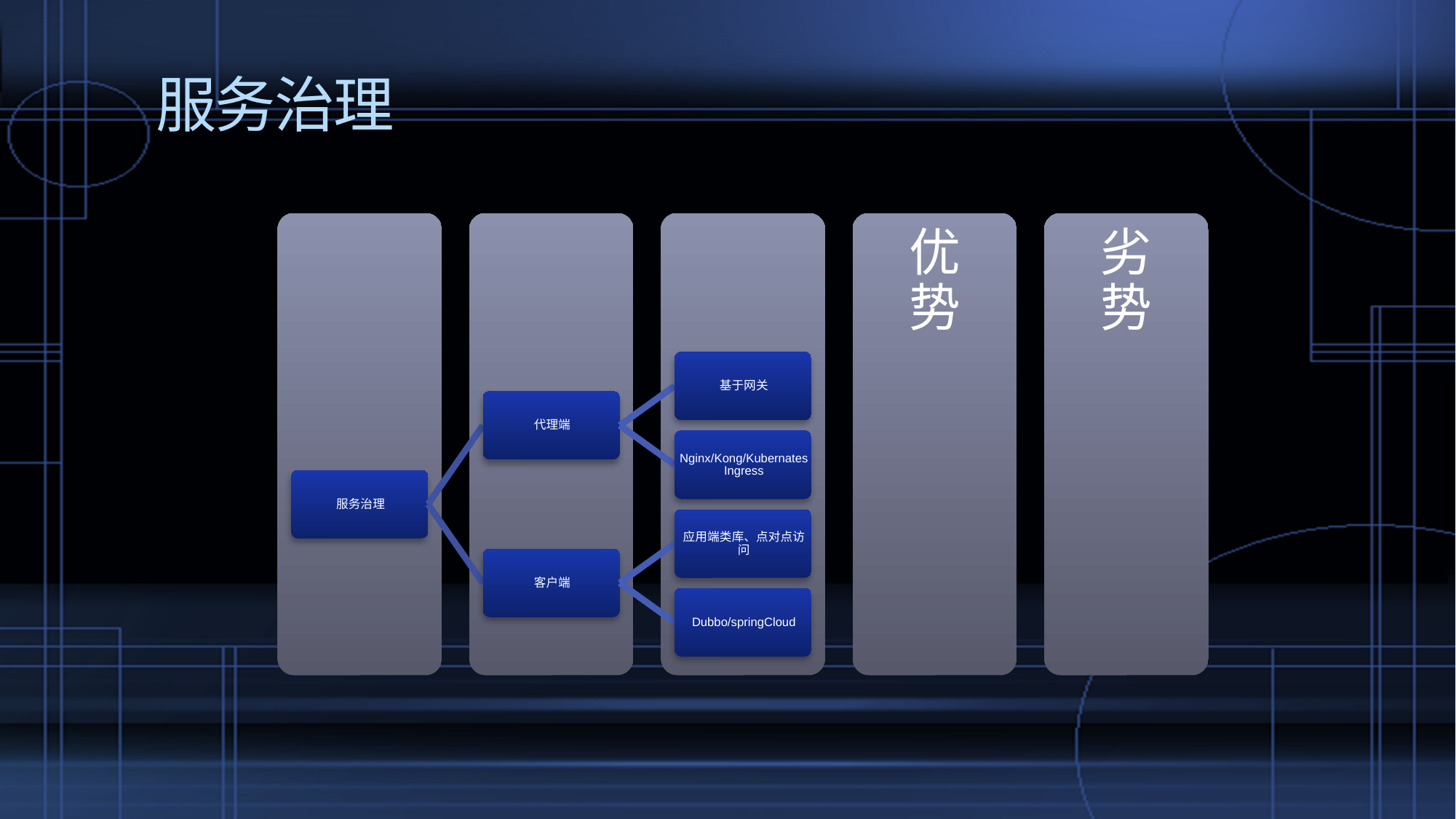

# 服务治理
劣势
优势

服务治理

代理端

基于网关

Nginx/Kong/Kubernates Ingress

客户端

应用端类库、点对点访问

Dubbo/springCloud